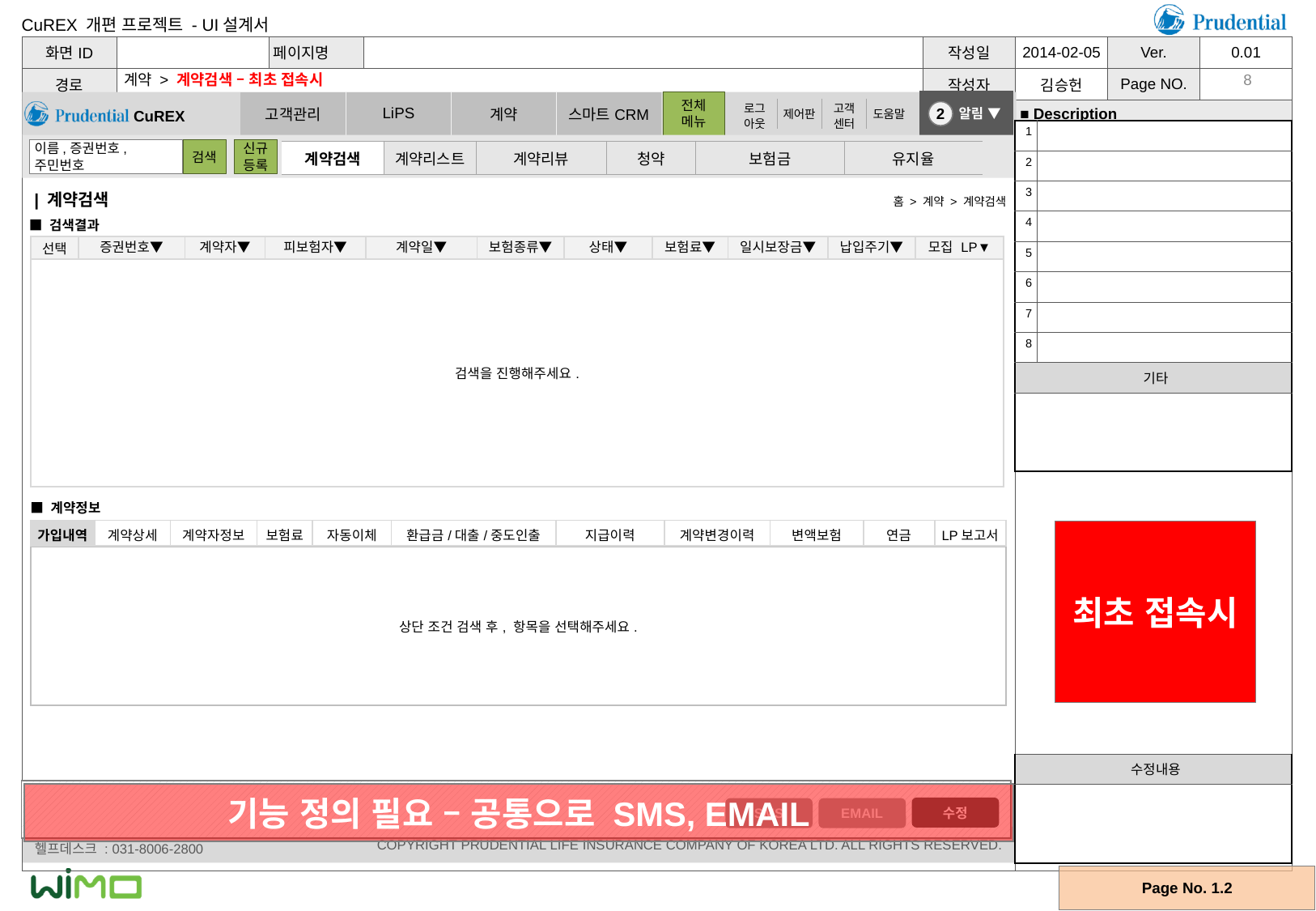

계약 > 계약검색 – 최초 접속시
8
| 1 |  |
| --- | --- |
| 2 |  |
| 3 |  |
| 4 |  |
| 5 |  |
| 6 |  |
| 7 |  |
| 8 |  |
| 기타 |  |
|  |  |
| 계약검색 | 계약리스트 | 계약리뷰 | 청약 | 보험금 | 유지율 |
| --- | --- | --- | --- | --- | --- |
| 계약검색
홈 > 계약 > 계약검색
■ 검색결과
| 선택 | 증권번호▼ | 계약자▼ | 피보험자▼ | 계약일▼ | 보험종류▼ | 상태▼ | 보험료▼ | 일시보장금▼ | 납입주기▼ | 모집 LP▼ |
| --- | --- | --- | --- | --- | --- | --- | --- | --- | --- | --- |
| 검색을 진행해주세요. |  |  |  |  |  |  |  |  |  |  |
■ 계약정보
| 가입내역 | 계약상세 | 계약자정보 | 보험료 | 자동이체 | 환급금/대출/중도인출 | 지급이력 | 계약변경이력 | 변액보험 | 연금 | LP보고서 |
| --- | --- | --- | --- | --- | --- | --- | --- | --- | --- | --- |
최초 접속시
| 상단 조건 검색 후, 항목을 선택해주세요. |
| --- |
| 수정내용 |
| --- |
|  |

기능 정의 필요 – 공통으로 SMS, EMAIL
수정
SMS
EMAIL
Page No. 1.2